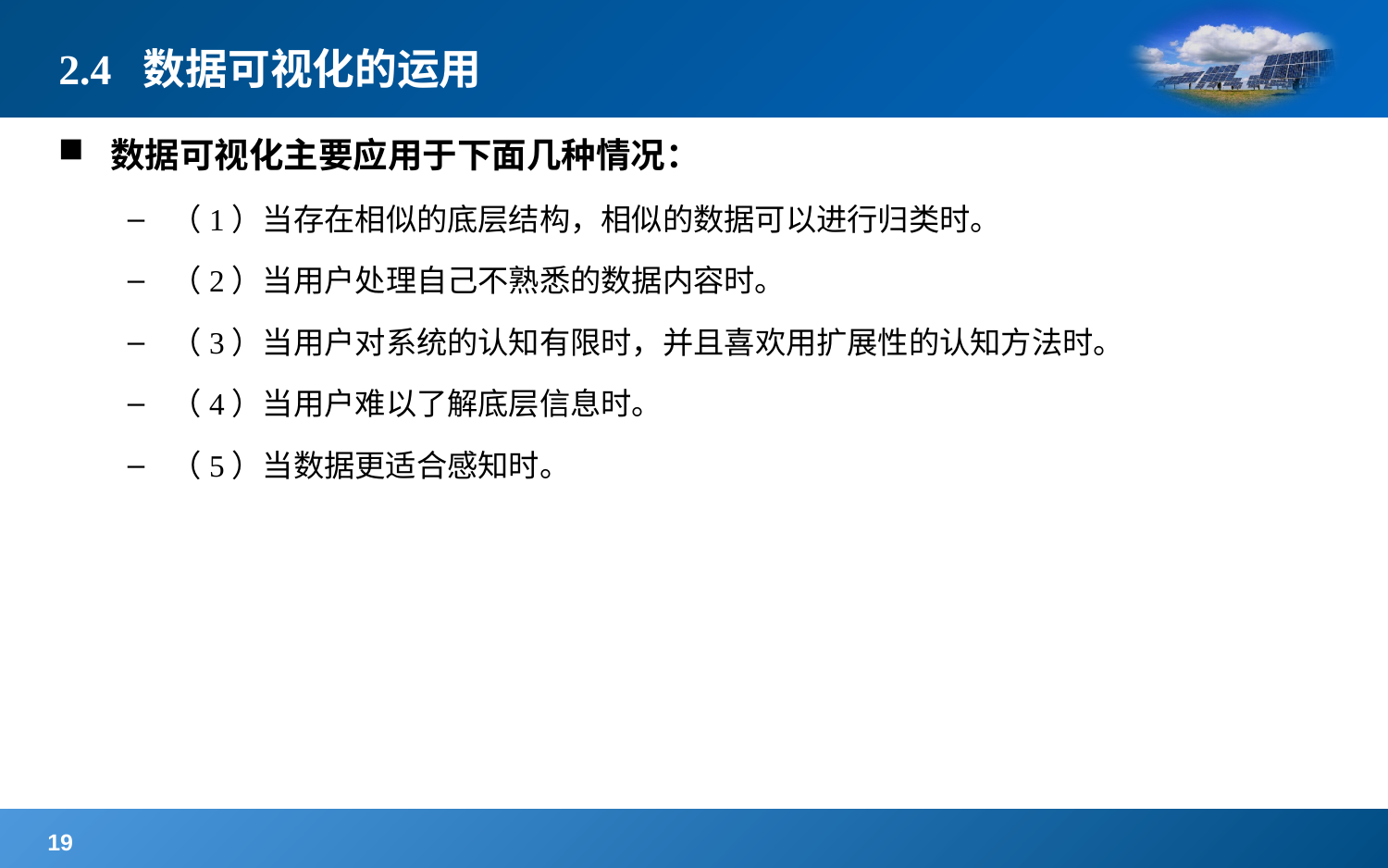

# 2.4  数据可视化的运用
数据可视化主要应用于下面几种情况：
（1）当存在相似的底层结构，相似的数据可以进行归类时。
（2）当用户处理自己不熟悉的数据内容时。
（3）当用户对系统的认知有限时，并且喜欢用扩展性的认知方法时。
（4）当用户难以了解底层信息时。
（5）当数据更适合感知时。